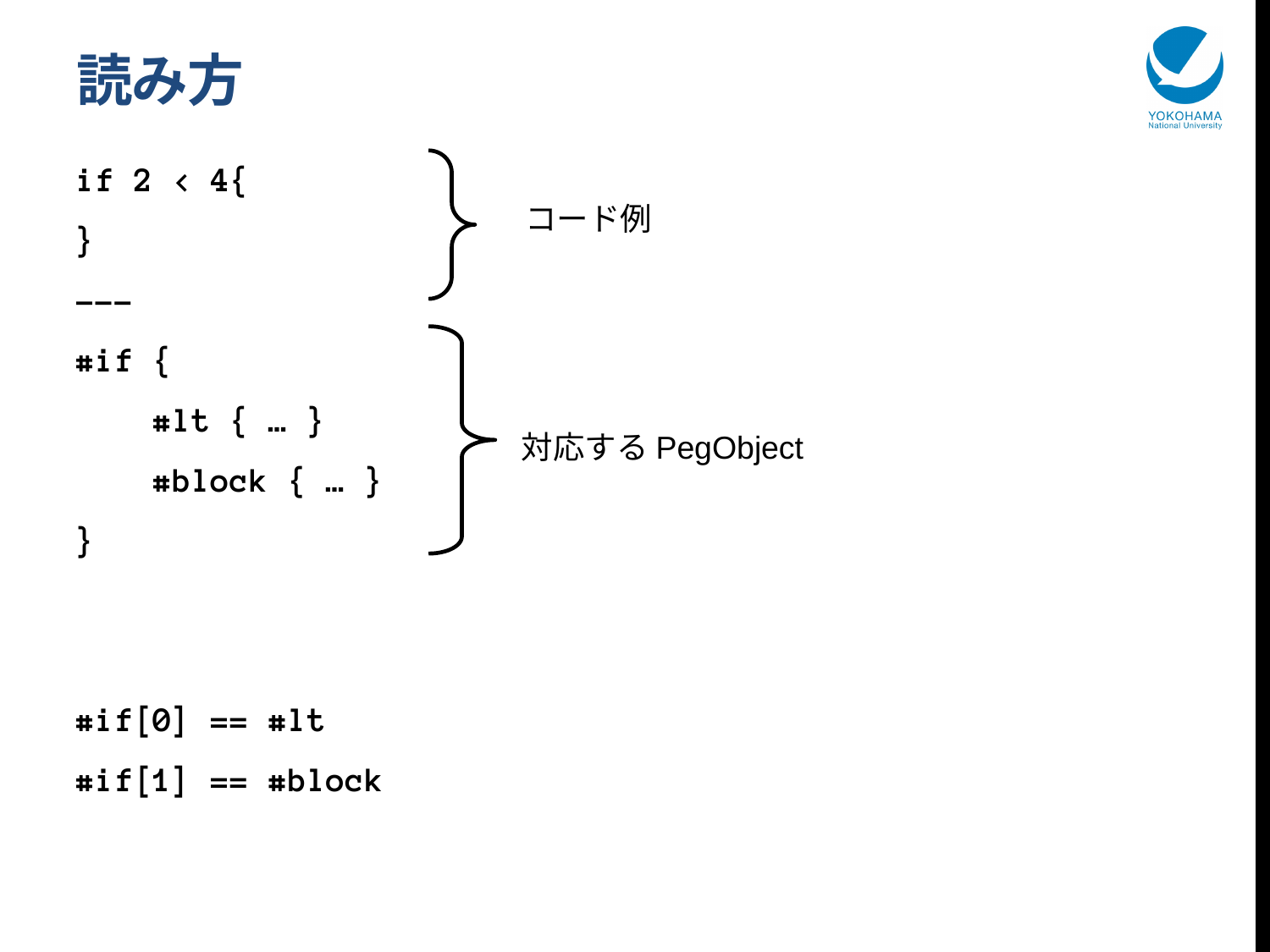

# 読み方
if 2 < 4{
}
---
#if {
    #lt { … }
    #block { … }
}

#if[0] == #lt
#if[1] == #block

コード例

対応するPegObject